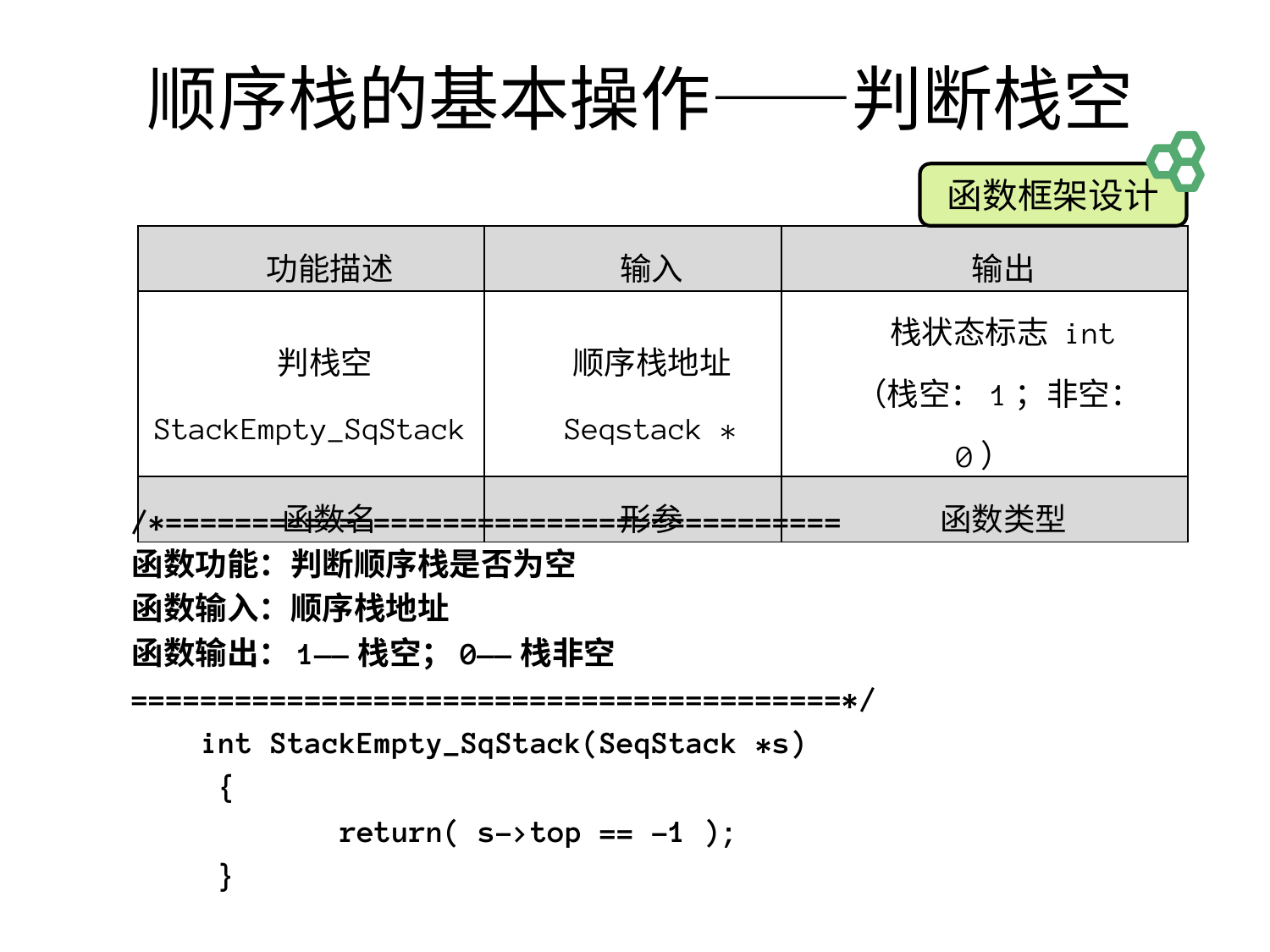

# 顺序栈的基本操作——判断栈空

函数框架设计
| 功能描述 | 输入 | 输出 |
| --- | --- | --- |
| 判栈空StackEmpty\_SqStack | 顺序栈地址 Seqstack \* | 栈状态标志 int （栈空：1；非空：0） |
| 函数名 | 形参 | 函数类型 |
/*=======================================
函数功能：判断顺序栈是否为空
函数输入：顺序栈地址
函数输出：1——栈空；0——栈非空
=========================================*/
    int StackEmpty_SqStack(SeqStack *s)
     {
            return( s->top == -1 );
     }

25